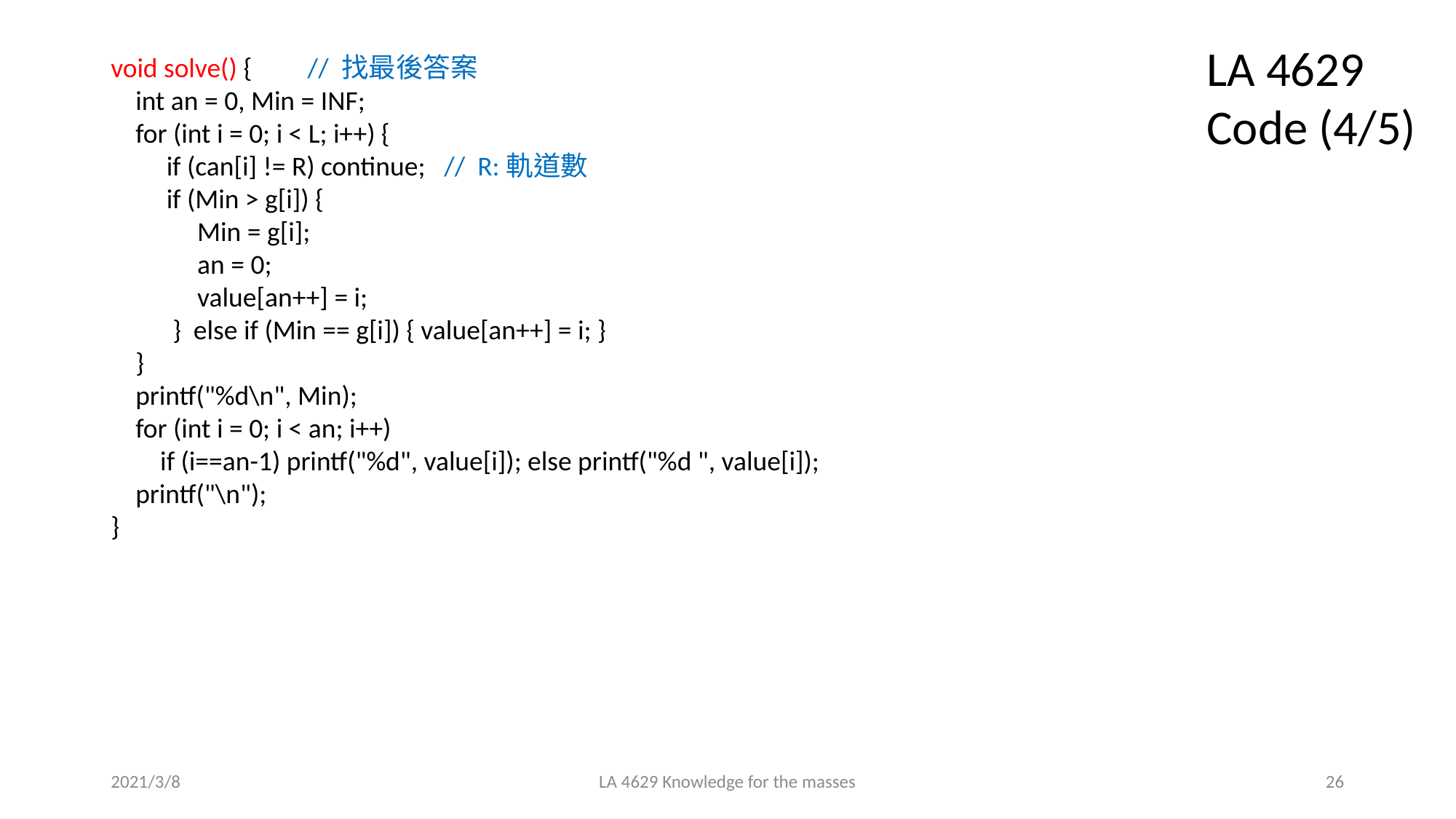

LA 4629 Code (4/5)
void solve() {         // 找最後答案
    int an = 0, Min = INF;
    for (int i = 0; i < L; i++) {
         if (can[i] != R) continue;   //  R:軌道數
         if (Min > g[i]) {
              Min = g[i];
              an = 0;
              value[an++] = i;
          }  else if (Min == g[i]) { value[an++] = i; }
    }
    printf("%d\n", Min);
    for (int i = 0; i < an; i++)
        if (i==an-1) printf("%d", value[i]); else printf("%d ", value[i]);
    printf("\n");
}
2021/3/8
LA 4629 Knowledge for the masses
26